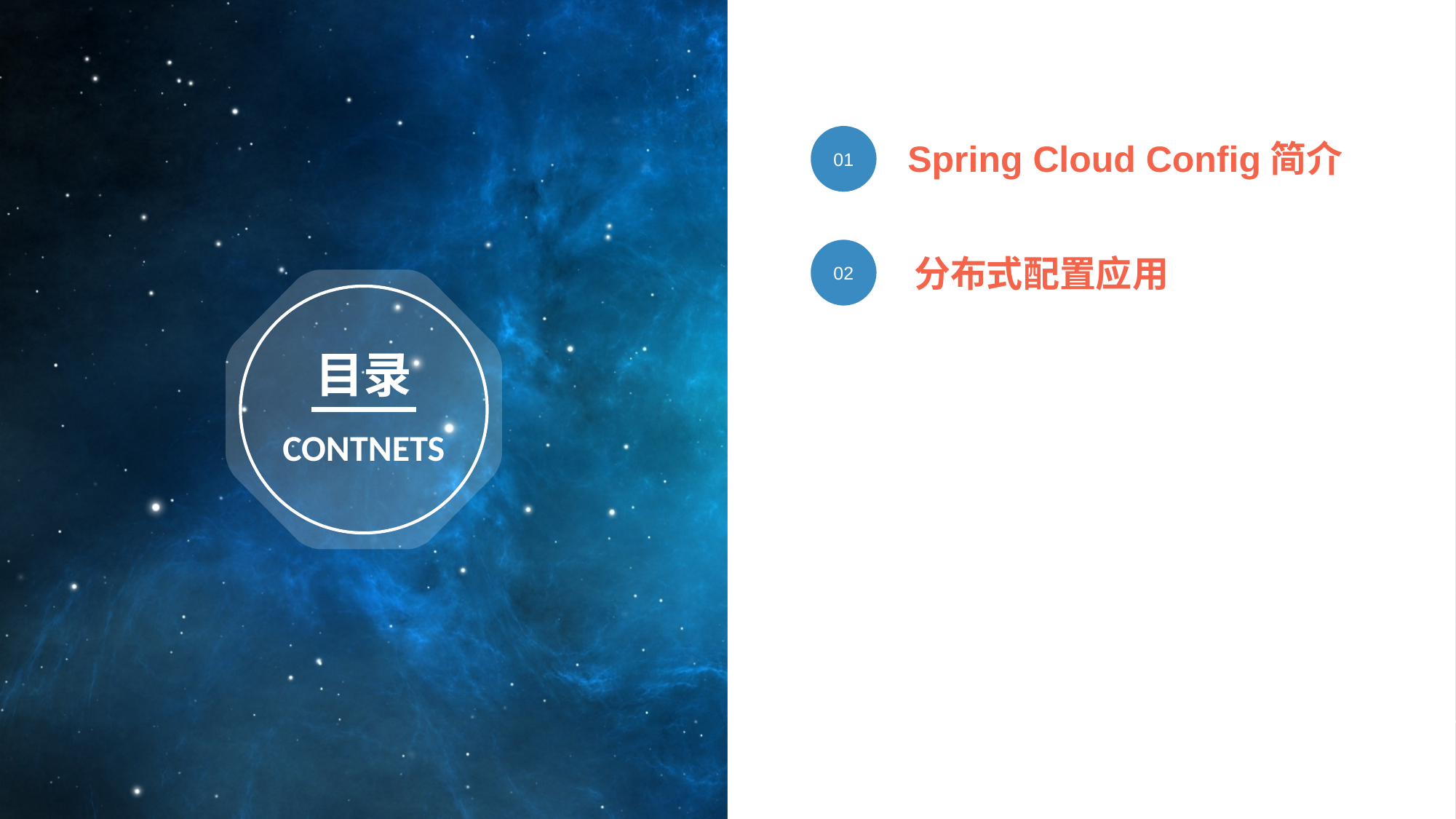

01
Spring Cloud Config简介
02
分布式配置应用

目录
CONTNETS